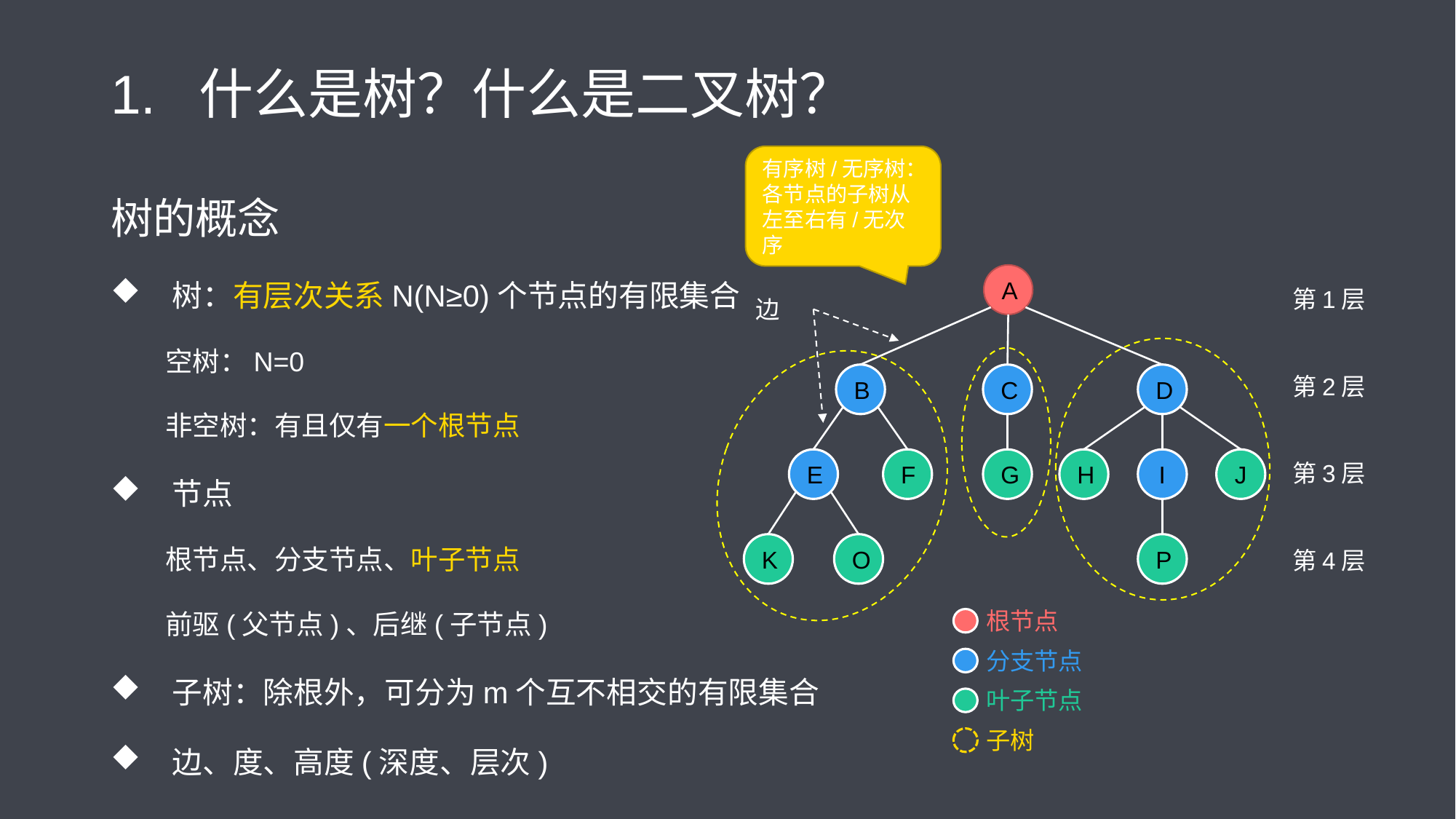

# 什么是树？什么是二叉树？
有序树/无序树：
各节点的子树从左至右有/无次序
树的概念
树：有层次关系N(N≥0)个节点的有限集合
空树：N=0
非空树：有且仅有一个根节点
节点
根节点、分支节点、叶子节点
前驱(父节点)、后继(子节点)
子树：除根外，可分为m个互不相交的有限集合
边、度、高度(深度、层次)
A
B
C
D
E
F
G
H
I
J
K
O
P

边
第1层

第2层

第3层

第4层
根节点

分支节点

叶子节点

子树